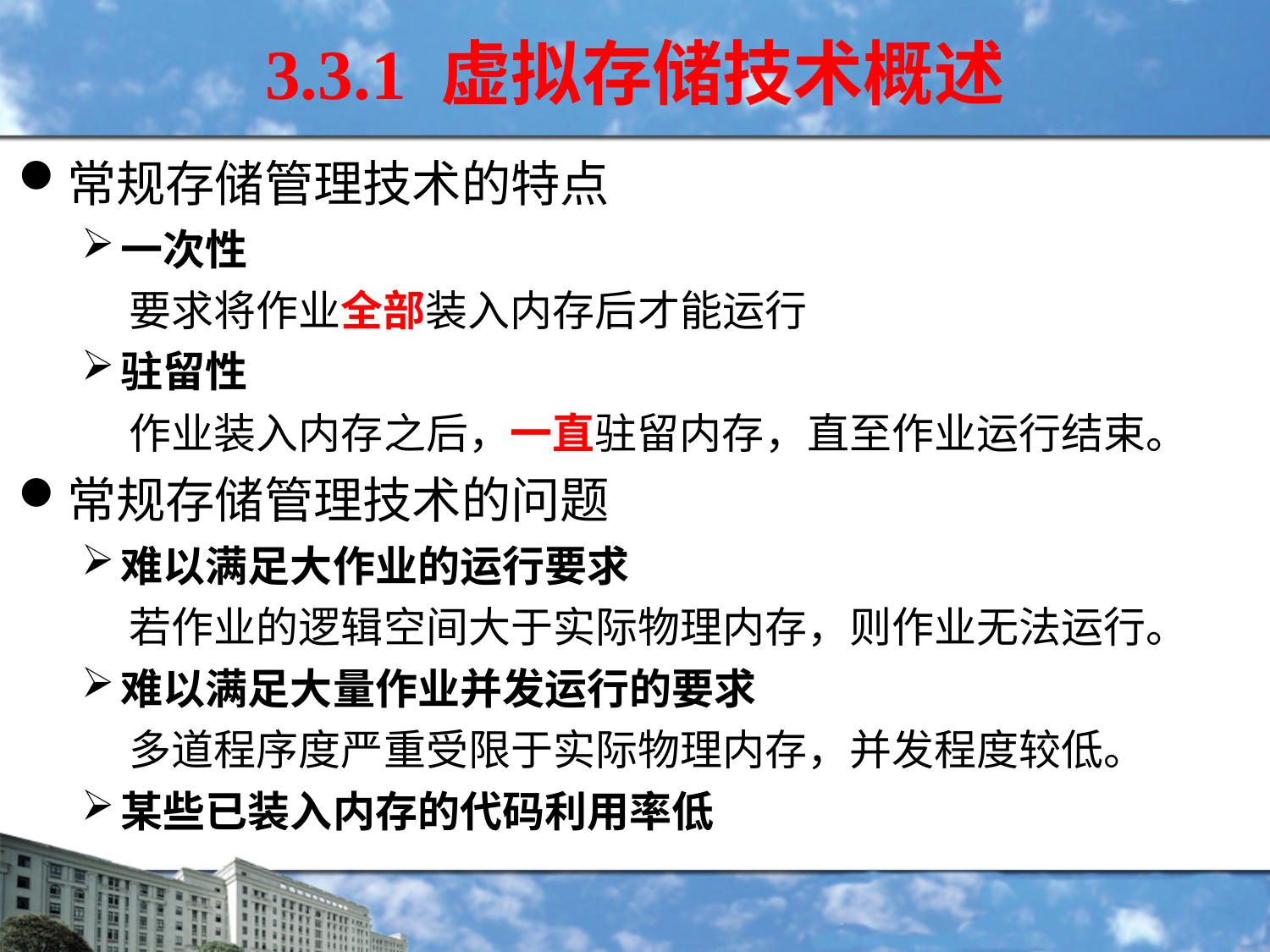

3.3.1 虚拟存储技术概述
常规存储管理技术的特点
一次性
    要求将作业全部装入内存后才能运行
驻留性
    作业装入内存之后，一直驻留内存，直至作业运行结束。
常规存储管理技术的问题
难以满足大作业的运行要求
    若作业的逻辑空间大于实际物理内存，则作业无法运行。
难以满足大量作业并发运行的要求
    多道程序度严重受限于实际物理内存，并发程度较低。
某些已装入内存的代码利用率低